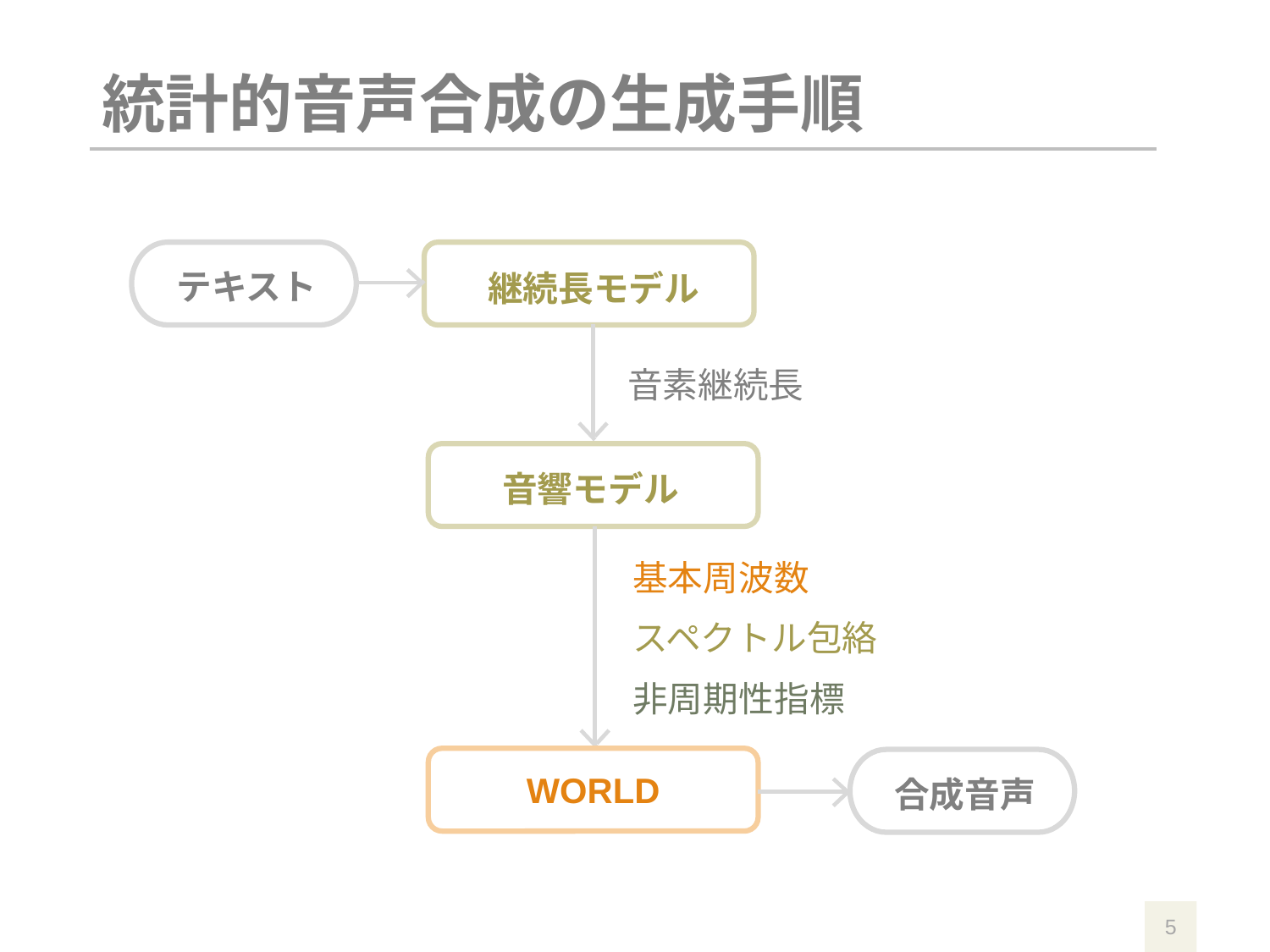

統計的音声合成の生成手順

テキスト

継続長モデル
音素継続長

音響モデル
基本周波数
スペクトル包絡
非周期性指標

WORLD

合成音声
5